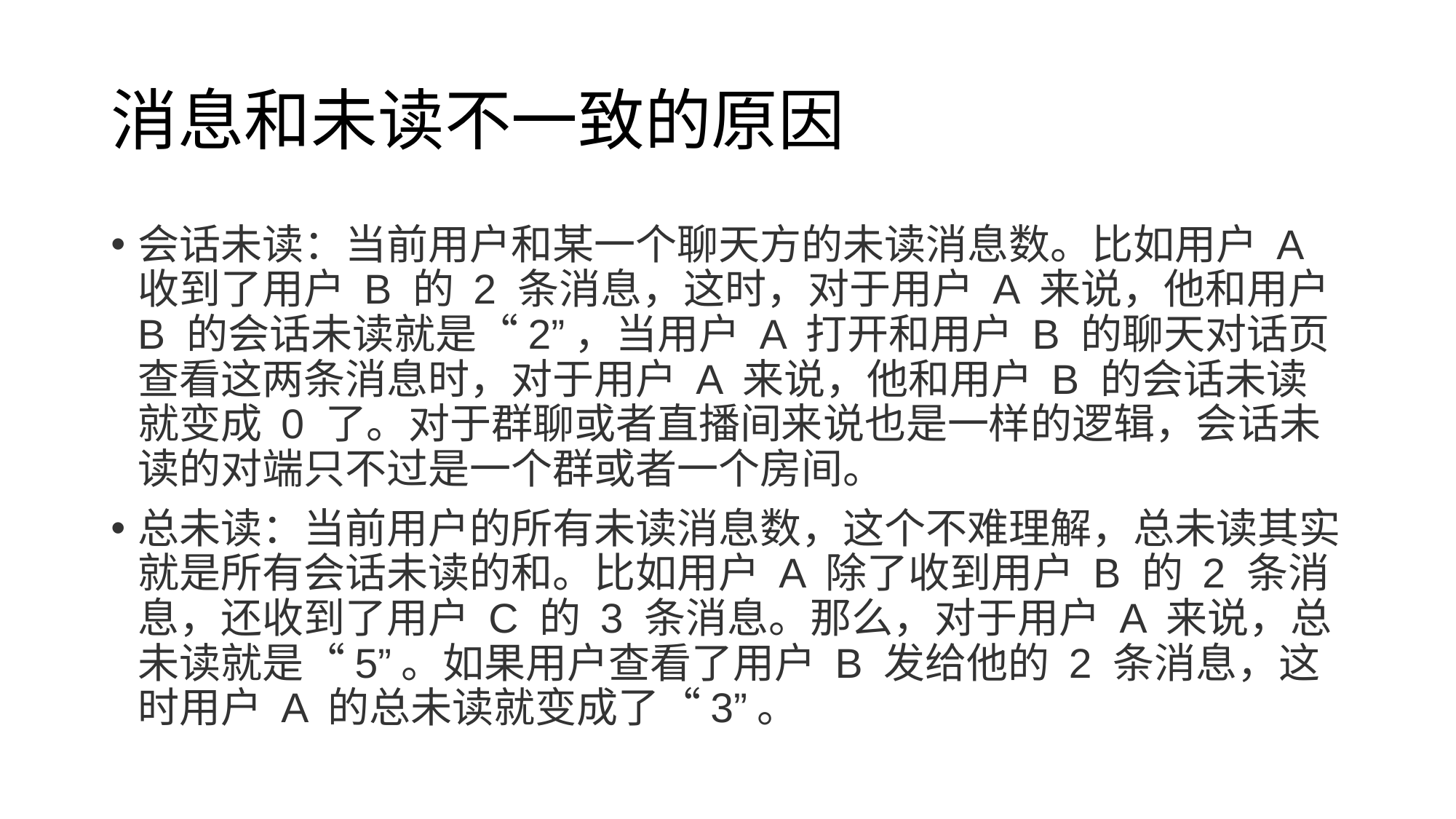

# 消息和未读不一致的原因
会话未读：当前用户和某一个聊天方的未读消息数。比如用户 A 收到了用户 B 的 2 条消息，这时，对于用户 A 来说，他和用户 B 的会话未读就是“2”，当用户 A 打开和用户 B 的聊天对话页查看这两条消息时，对于用户 A 来说，他和用户 B 的会话未读就变成 0 了。对于群聊或者直播间来说也是一样的逻辑，会话未读的对端只不过是一个群或者一个房间。
总未读：当前用户的所有未读消息数，这个不难理解，总未读其实就是所有会话未读的和。比如用户 A 除了收到用户 B 的 2 条消息，还收到了用户 C 的 3 条消息。那么，对于用户 A 来说，总未读就是“5”。如果用户查看了用户 B 发给他的 2 条消息，这时用户 A 的总未读就变成了“3”。